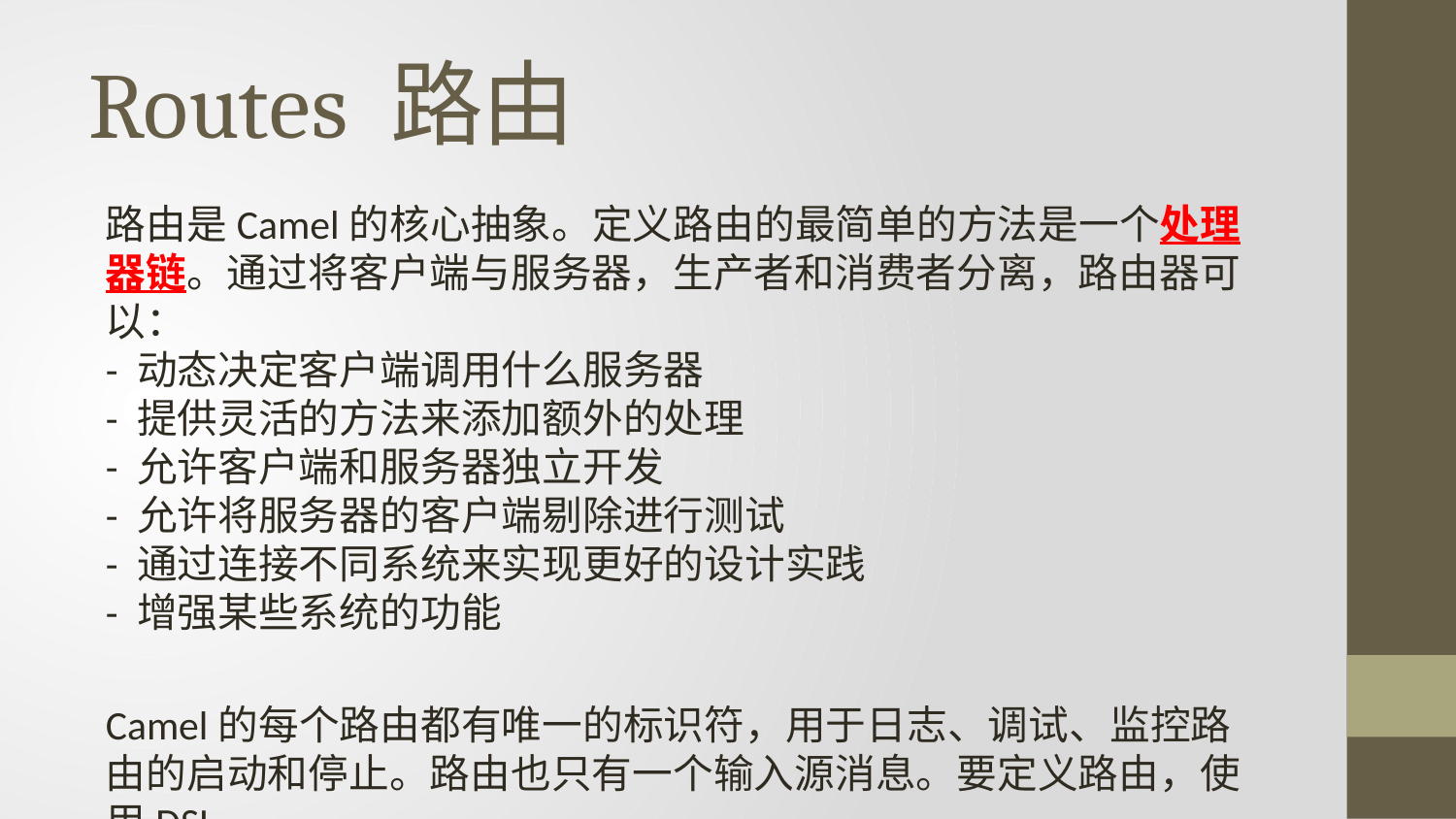

# Routes 路由
路由是Camel的核心抽象。定义路由的最简单的方法是一个处理器链。通过将客户端与服务器，生产者和消费者分离，路由器可以：
- 动态决定客户端调用什么服务器
- 提供灵活的方法来添加额外的处理
- 允许客户端和服务器独立开发
- 允许将服务器的客户端剔除进行测试
- 通过连接不同系统来实现更好的设计实践
- 增强某些系统的功能

Camel的每个路由都有唯一的标识符，用于日志、调试、监控路由的启动和停止。路由也只有一个输入源消息。要定义路由，使用DSL。